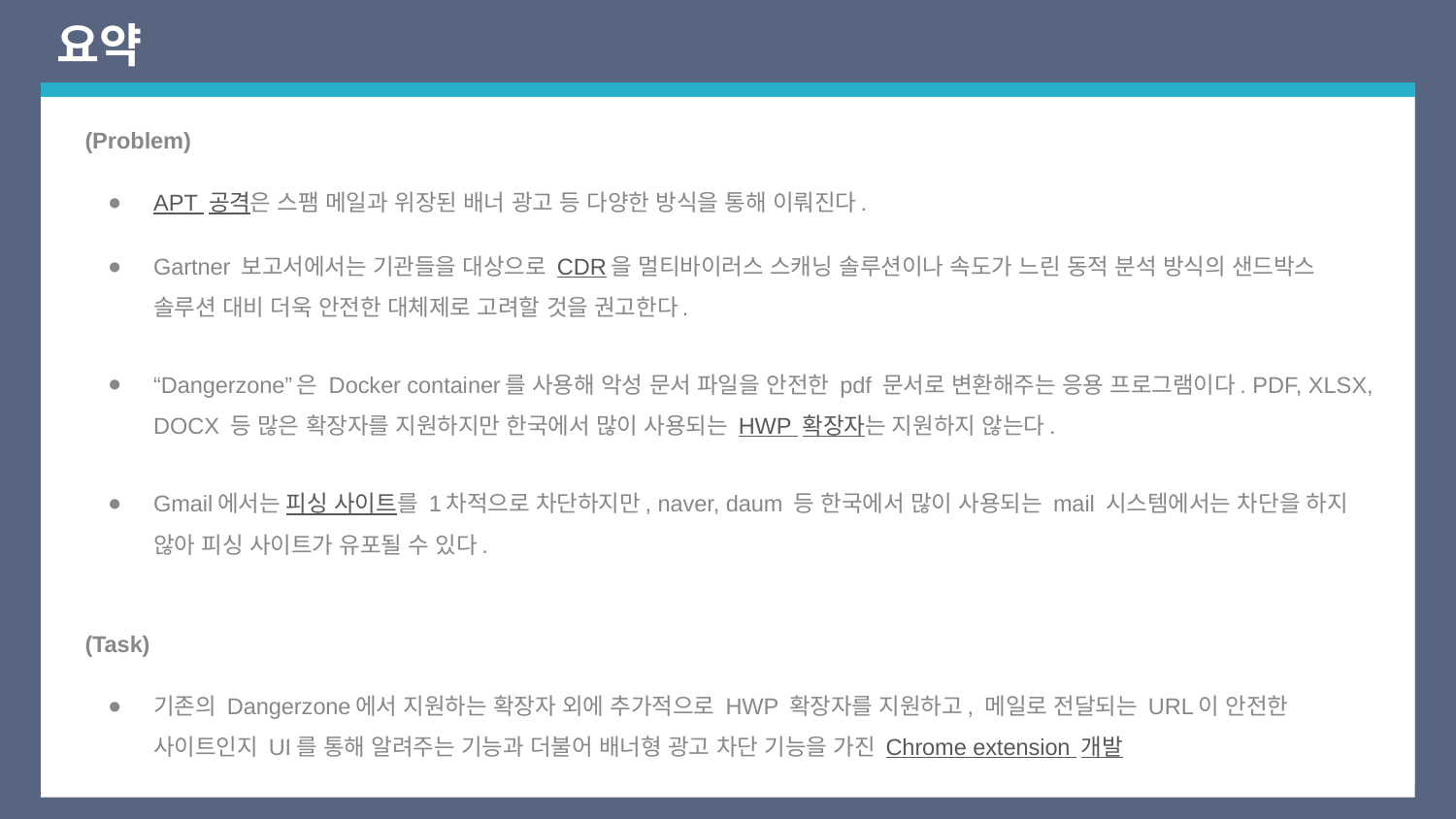

# 요약
(Problem)
APT 공격은 스팸 메일과 위장된 배너 광고 등 다양한 방식을 통해 이뤄진다.

Gartner 보고서에서는 기관들을 대상으로 CDR을 멀티바이러스 스캐닝 솔루션이나 속도가 느린 동적 분석 방식의 샌드박스 솔루션 대비 더욱 안전한 대체제로 고려할 것을 권고한다.

“Dangerzone”은 Docker container를 사용해 악성 문서 파일을 안전한 pdf 문서로 변환해주는 응용 프로그램이다. PDF, XLSX, DOCX 등 많은 확장자를 지원하지만 한국에서 많이 사용되는 HWP 확장자는 지원하지 않는다.

Gmail에서는 피싱 사이트를 1차적으로 차단하지만, naver, daum 등 한국에서 많이 사용되는 mail 시스템에서는 차단을 하지 않아 피싱 사이트가 유포될 수 있다.

(Task)
기존의 Dangerzone에서 지원하는 확장자 외에 추가적으로 HWP 확장자를 지원하고, 메일로 전달되는 URL이 안전한 사이트인지 UI를 통해 알려주는 기능과 더불어 배너형 광고 차단 기능을 가진 Chrome extension 개발